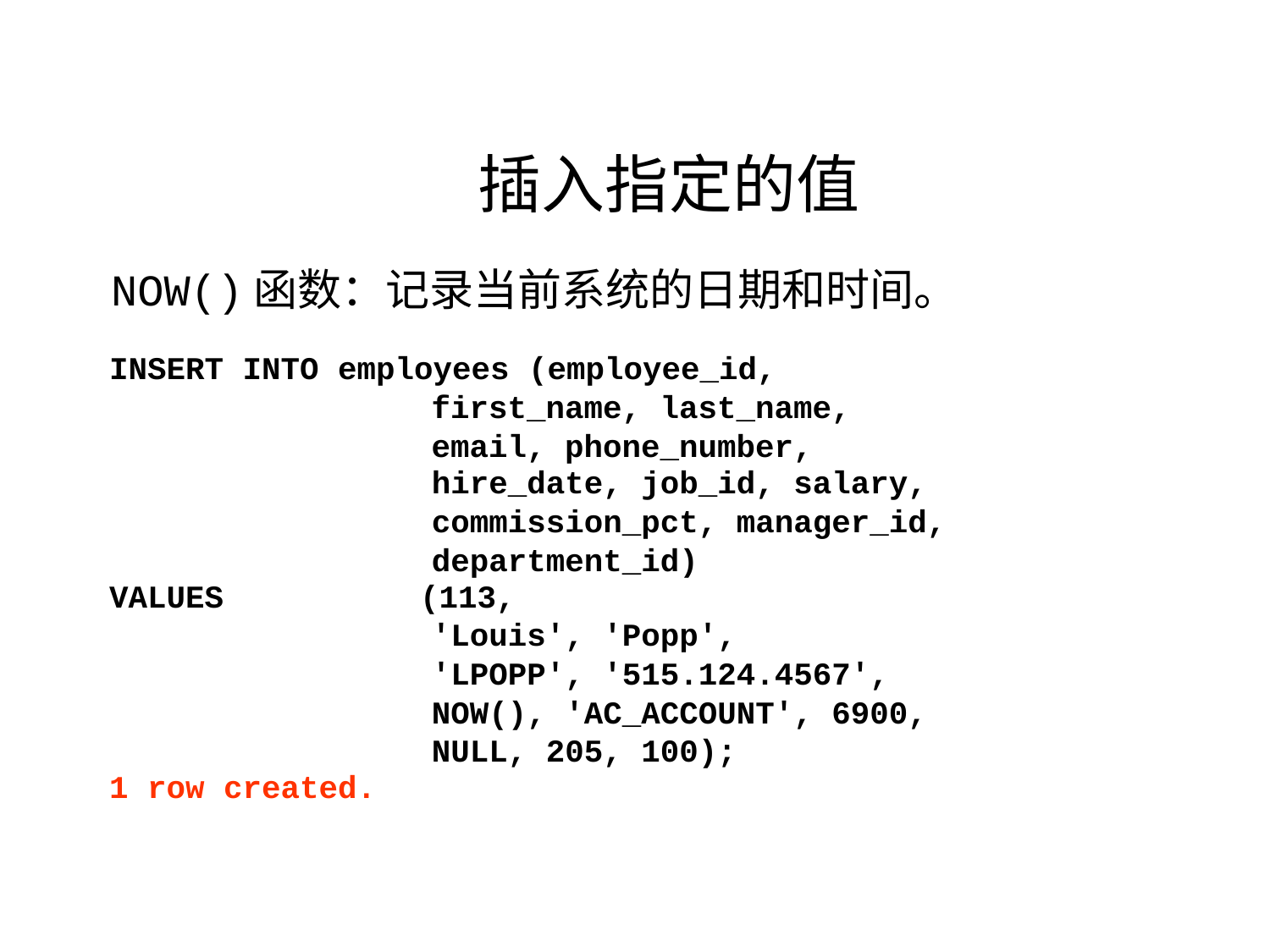

插入指定的值
NOW()函数：记录当前系统的日期和时间。
INSERT INTO employees (employee_id,
first_name, last_name,
email, phone_number,
hire_date, job_id, salary,
commission_pct, manager_id,
department_id)
VALUES
(113,
'Louis', 'Popp',
'LPOPP', '515.124.4567',
NOW(), 'AC_ACCOUNT', 6900,
NULL, 205, 100);
1 row created.